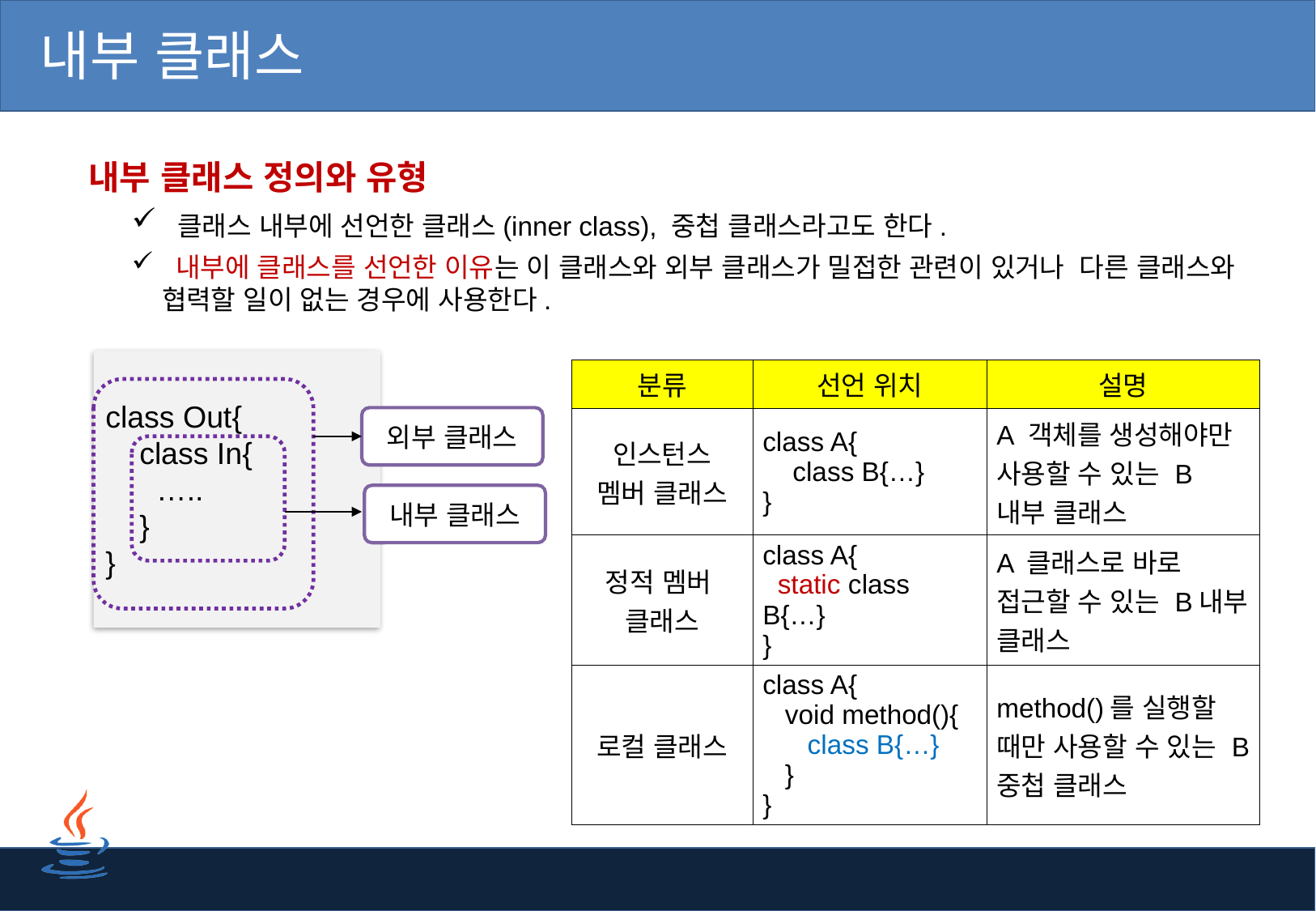

# 내부 클래스
 내부 클래스 정의와 유형
 클래스 내부에 선언한 클래스(inner class), 중첩 클래스라고도 한다.
 내부에 클래스를 선언한 이유는 이 클래스와 외부 클래스가 밀접한 관련이 있거나  다른 클래스와 협력할 일이 없는 경우에 사용한다.

class Out{
    class In{
      …..
    }
}
| 분류 | 선언 위치 | 설명 |
| --- | --- | --- |
| 인스턴스 멤버 클래스 | class A{ class B{…} } | A 객체를 생성해야만 사용할 수 있는 B 내부 클래스 |
| 정적 멤버 클래스 | class A{ static class B{…} } | A 클래스로 바로 접근할 수 있는 B내부 클래스 |
| 로컬 클래스 | class A{ void method(){ class B{…} } } | method()를 실행할 때만 사용할 수 있는 B 중첩 클래스 |

외부 클래스

내부 클래스
44